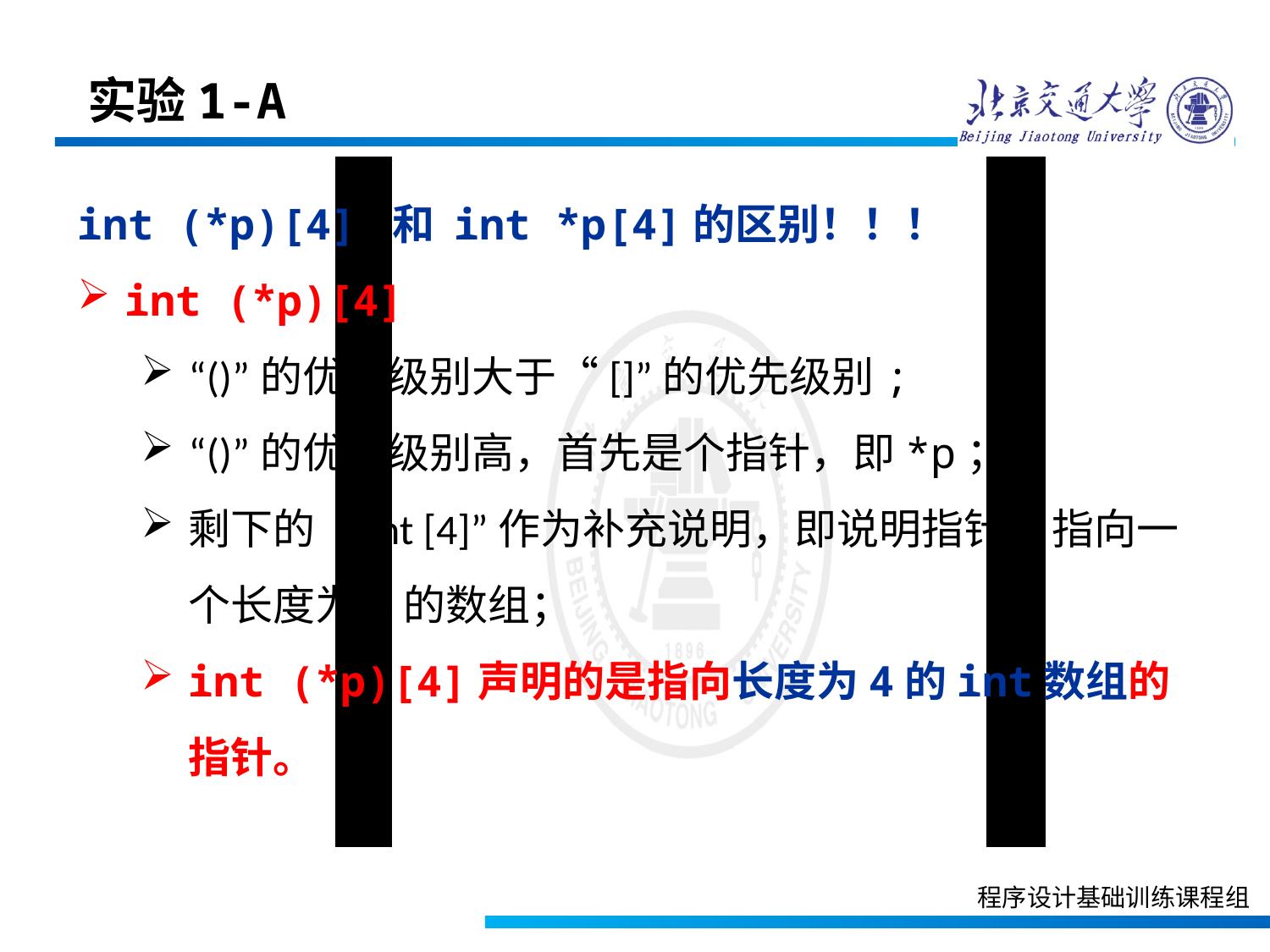

实验1-A
int (*p)[4] 和 int *p[4]的区别！！！
int (*p)[4]
“()”的优先级别大于“[]”的优先级别;
“()”的优先级别高，首先是个指针，即*p；
剩下的“int [4]”作为补充说明，即说明指针p指向一个长度为4的数组；
int (*p)[4]声明的是指向长度为4的int数组的指针。
程序设计基础训练课程组